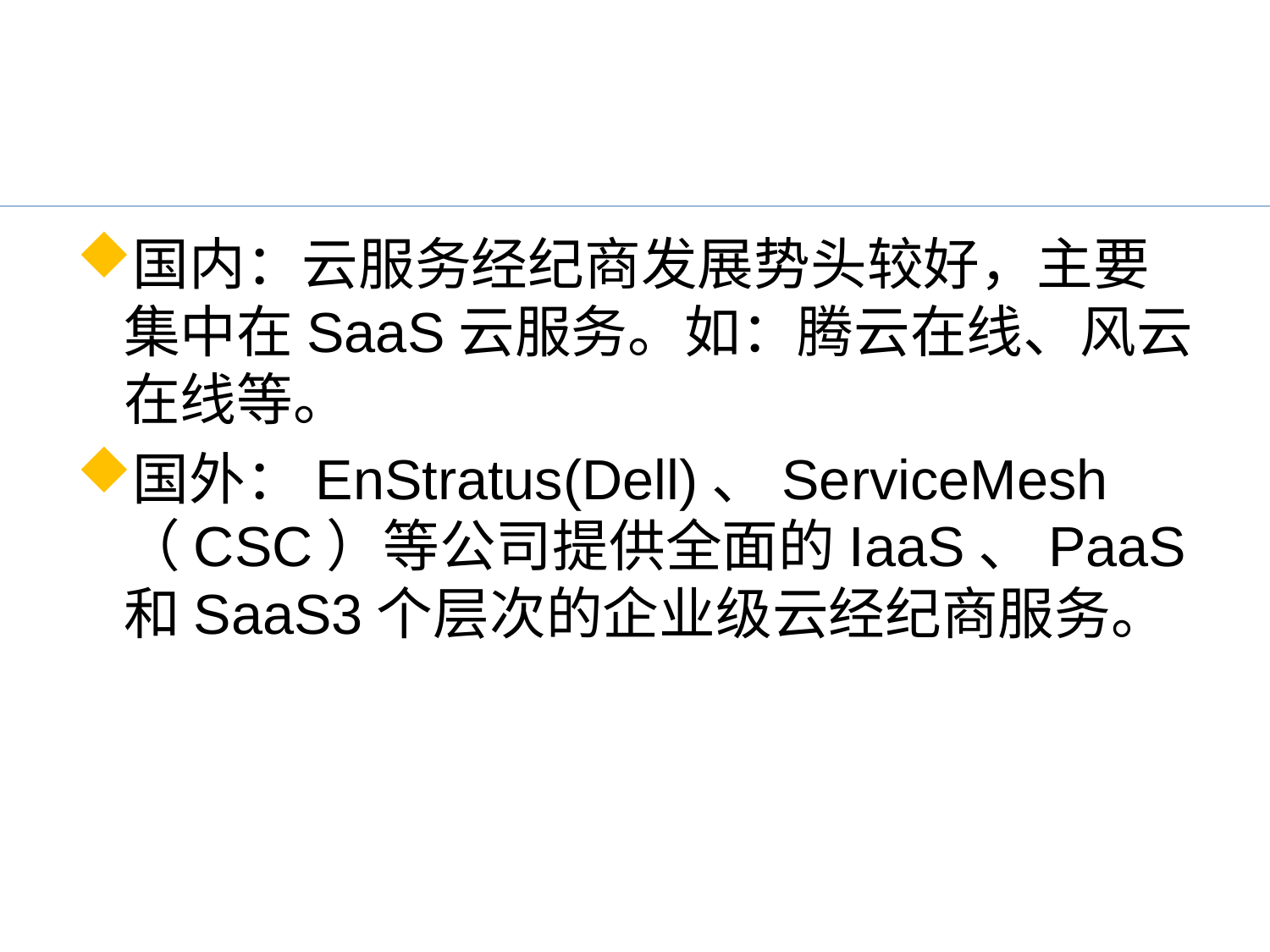

#
国内：云服务经纪商发展势头较好，主要集中在SaaS云服务。如：腾云在线、风云在线等。
国外：EnStratus(Dell)、ServiceMesh（CSC）等公司提供全面的IaaS、PaaS和SaaS3个层次的企业级云经纪商服务。